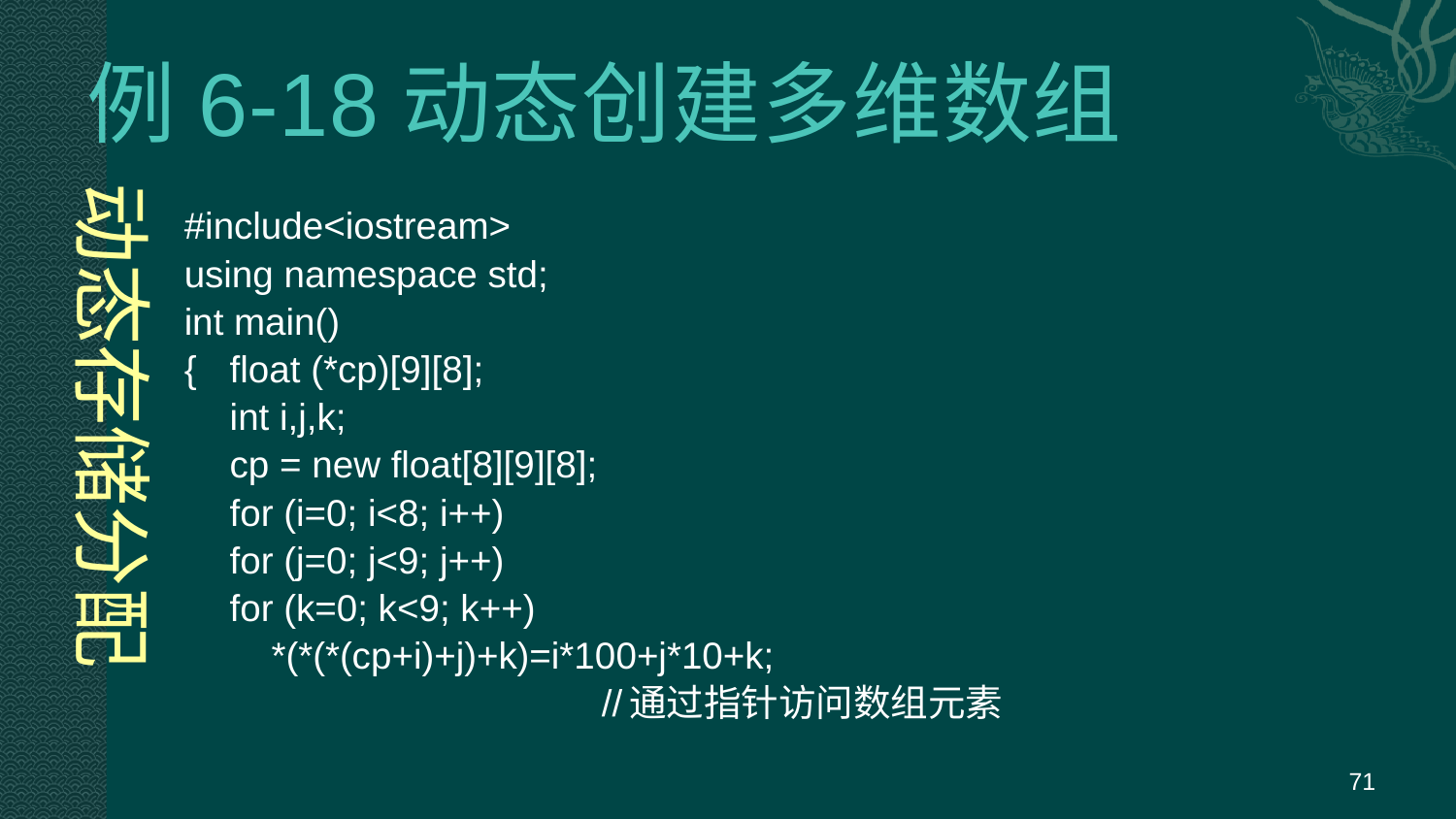

# 例6-18动态创建多维数组
    动态存储分配
#include<iostream>
using namespace std;
int main()
{	float (*cp)[9][8];
	int i,j,k;
	cp = new float[8][9][8];
	for (i=0; i<8; i++)
		for (j=0; j<9; j++)
			for (k=0; k<9; k++)
			    *(*(*(cp+i)+j)+k)=i*100+j*10+k;
                                        //通过指针访问数组元素
71